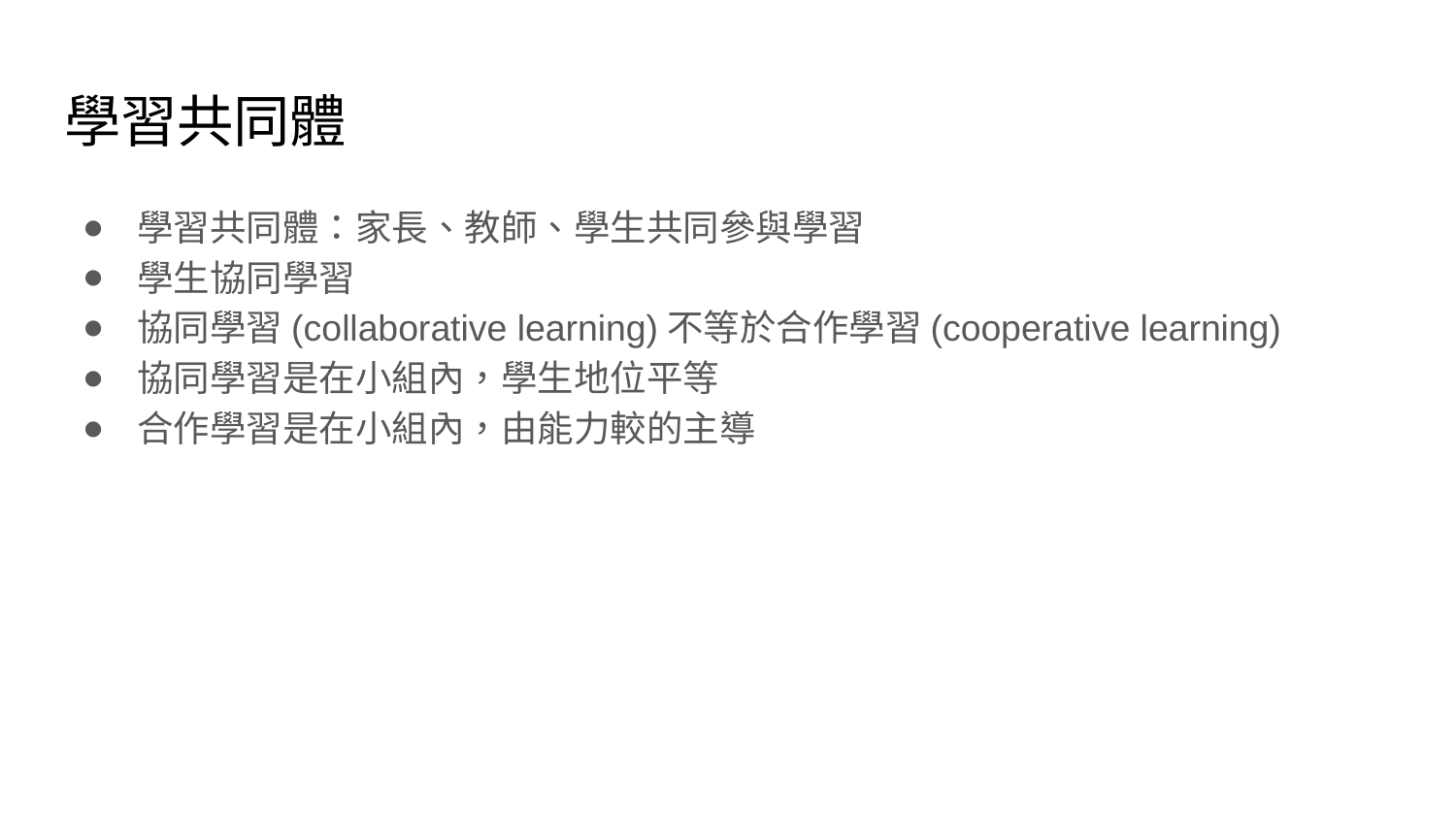

# 學習共同體
學習共同體：家長、教師、學生共同參與學習
學生協同學習
協同學習(collaborative learning)不等於合作學習(cooperative learning)
協同學習是在小組內，學生地位平等
合作學習是在小組內，由能力較的主導